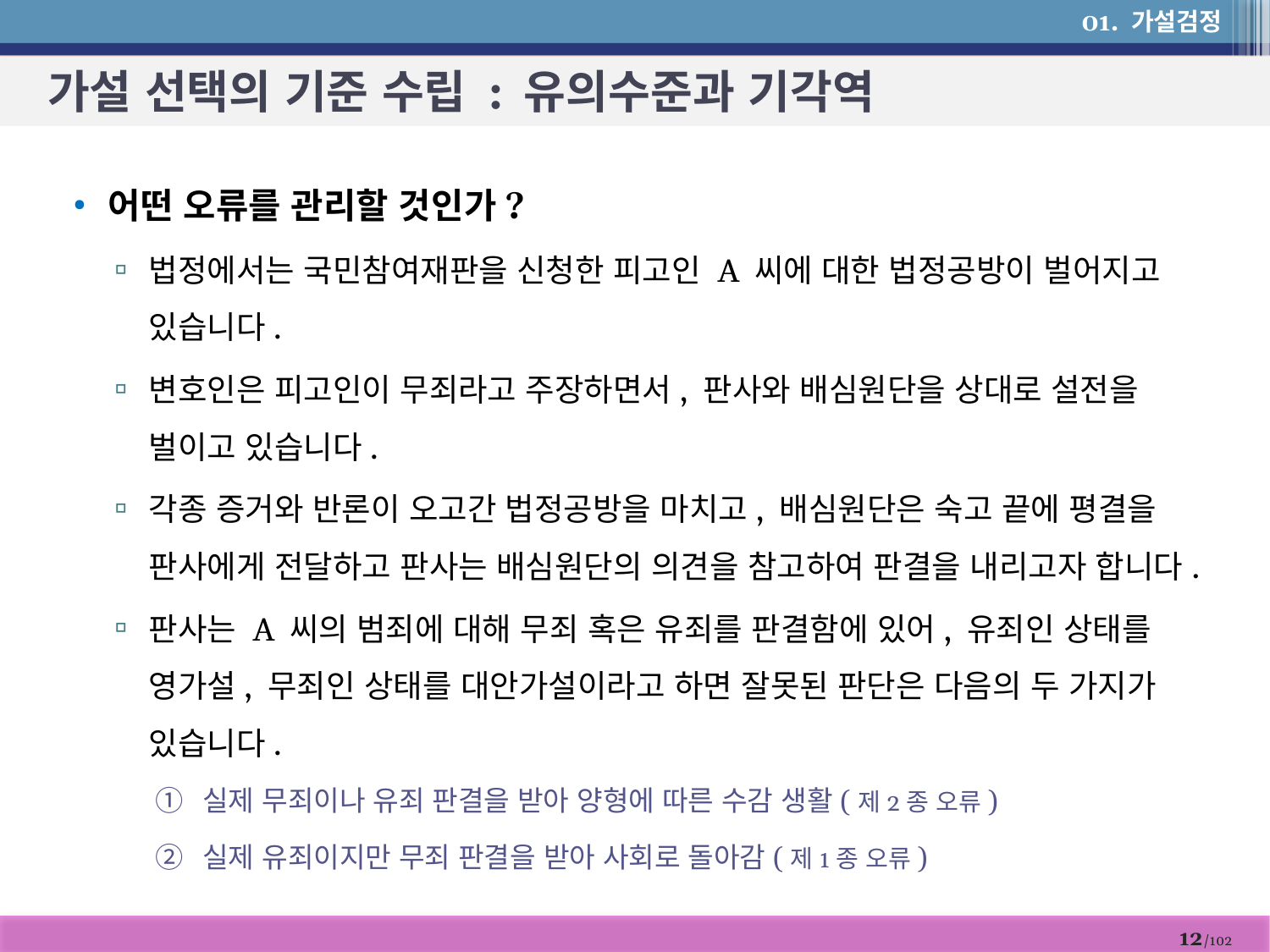

01. 가설검정
# 가설 선택의 기준 수립 : 유의수준과 기각역
어떤 오류를 관리할 것인가?
법정에서는 국민참여재판을 신청한 피고인 A 씨에 대한 법정공방이 벌어지고 있습니다.
변호인은 피고인이 무죄라고 주장하면서, 판사와 배심원단을 상대로 설전을 벌이고 있습니다.
각종 증거와 반론이 오고간 법정공방을 마치고, 배심원단은 숙고 끝에 평결을 판사에게 전달하고 판사는 배심원단의 의견을 참고하여 판결을 내리고자 합니다.
판사는 A 씨의 범죄에 대해 무죄 혹은 유죄를 판결함에 있어, 유죄인 상태를 영가설, 무죄인 상태를 대안가설이라고 하면 잘못된 판단은 다음의 두 가지가 있습니다.
실제 무죄이나 유죄 판결을 받아 양형에 따른 수감 생활(제2종 오류)
실제 유죄이지만 무죄 판결을 받아 사회로 돌아감(제1종 오류)